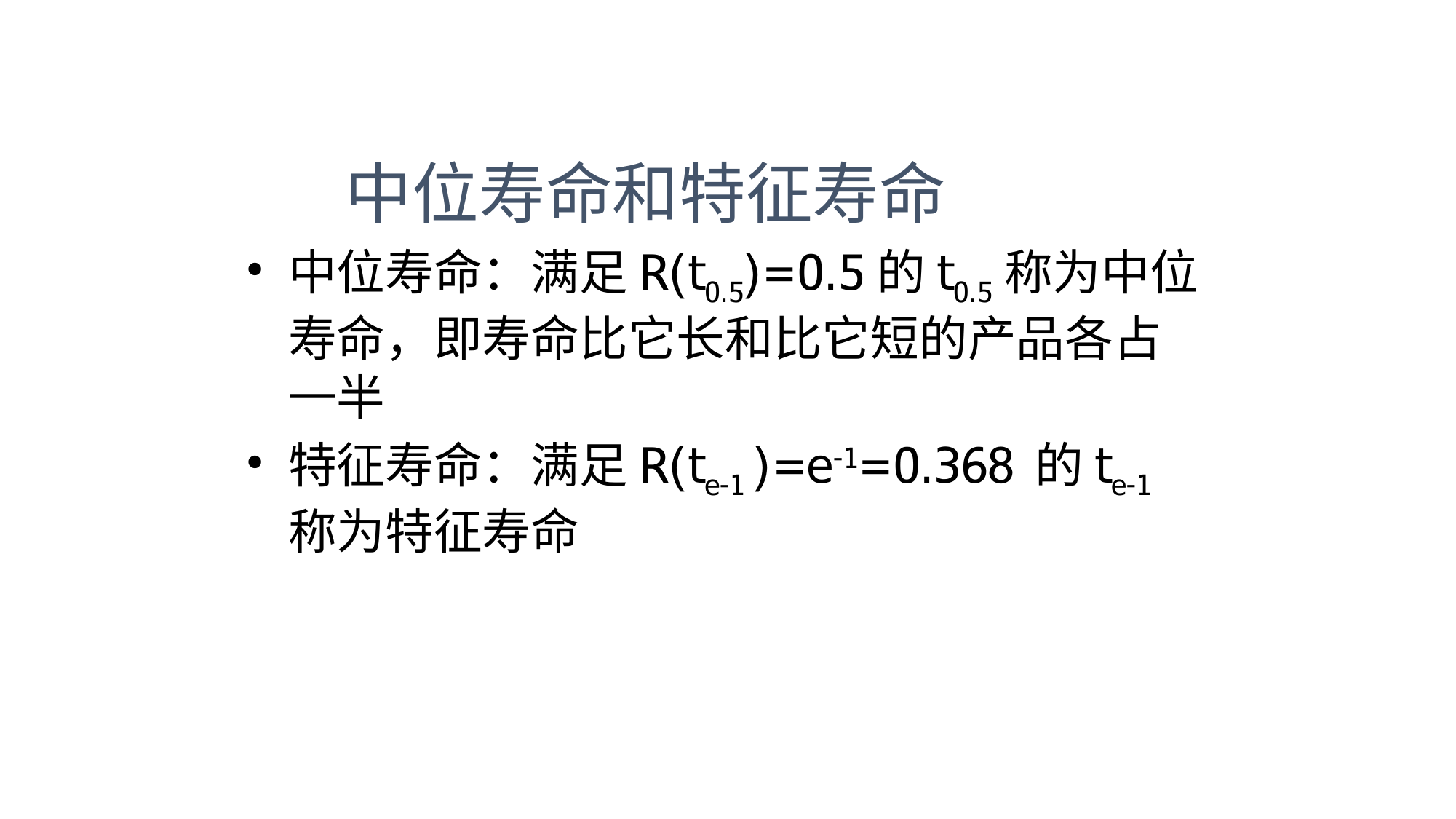

中位寿命和特征寿命
中位寿命：满足R(t0.5)=0.5的t0.5称为中位寿命，即寿命比它长和比它短的产品各占一半
特征寿命：满足R(te-1 )=e-1=0.368 的te-1称为特征寿命